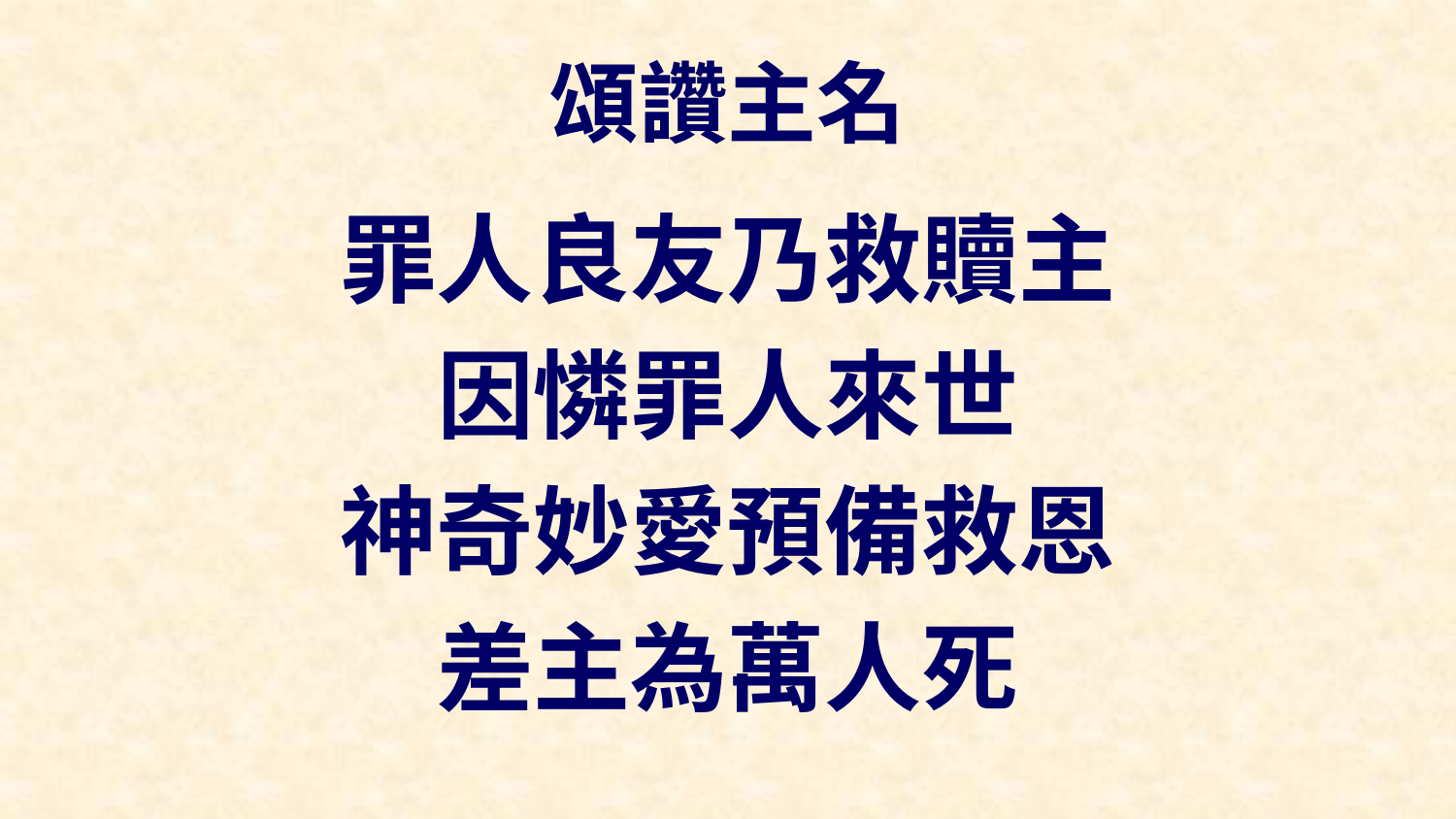

# 頌讚主名
罪人良友乃救贖主
因憐罪人來世
神奇妙愛預備救恩
差主為萬人死